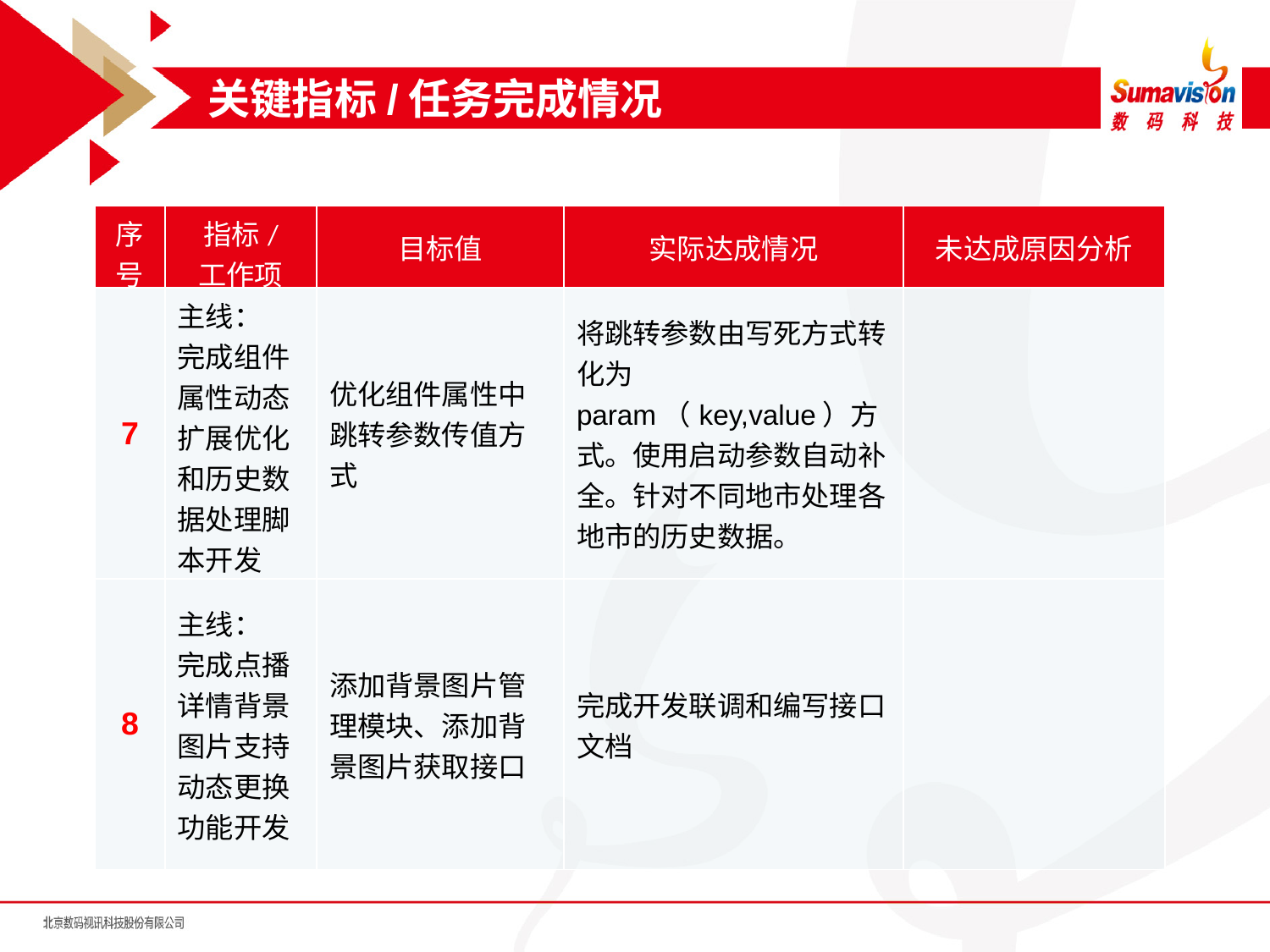

关键指标/任务完成情况
| 序号 | 指标/ 工作项 | 目标值 | 实际达成情况 | 未达成原因分析 |
| --- | --- | --- | --- | --- |
| 7 | 主线： 完成组件属性动态扩展优化和历史数据处理脚本开发 | 优化组件属性中跳转参数传值方式 | 将跳转参数由写死方式转化为param（key,value）方式。使用启动参数自动补全。针对不同地市处理各地市的历史数据。 |  |
| 8 | 主线： 完成点播详情背景图片支持动态更换功能开发 | 添加背景图片管理模块、添加背景图片获取接口 | 完成开发联调和编写接口文档 |  |